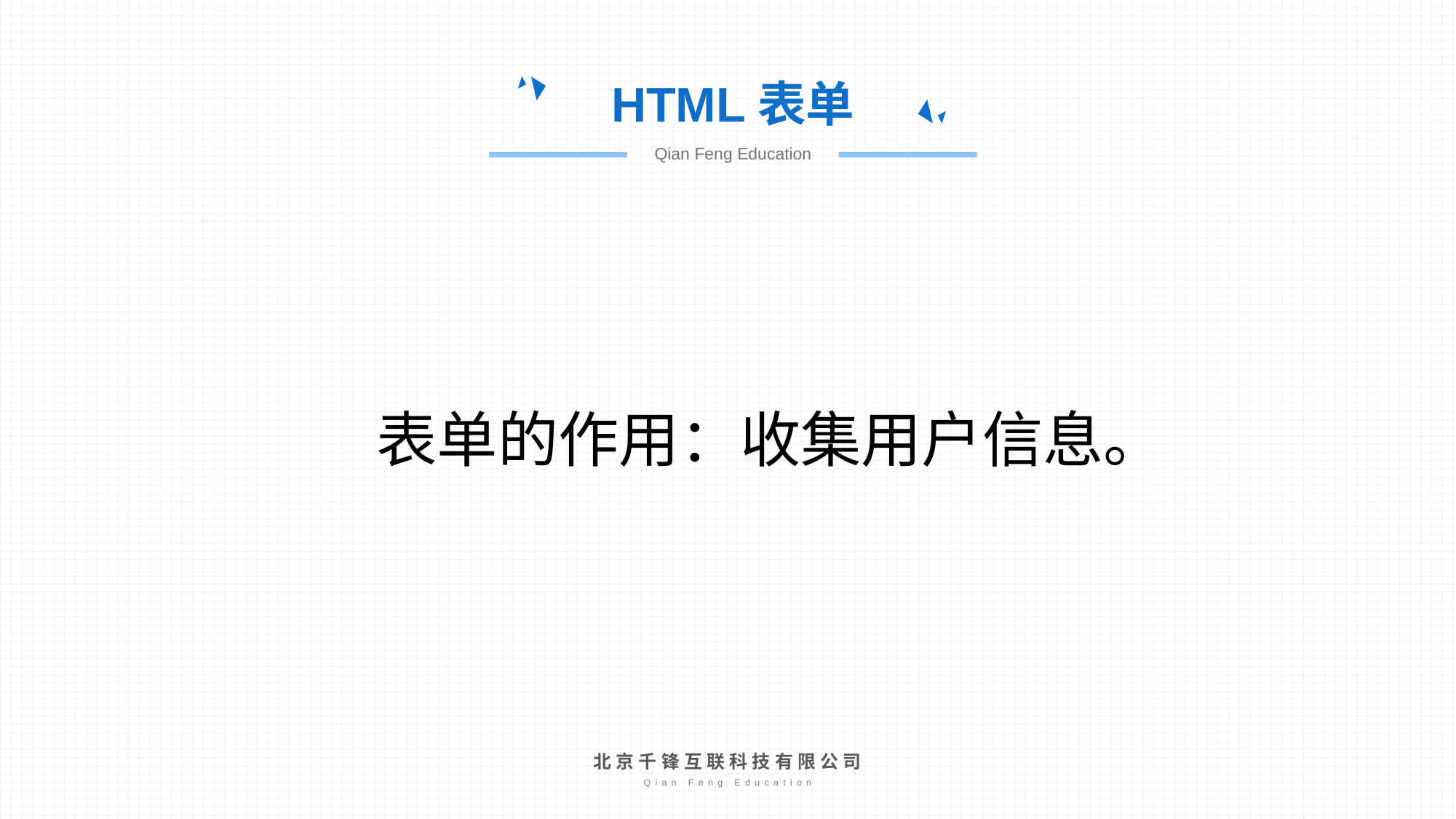

HTML表单

Qian Feng Education

表单的作用：收集用户信息。
北京千锋互联科技有限公司
Qian Feng Education